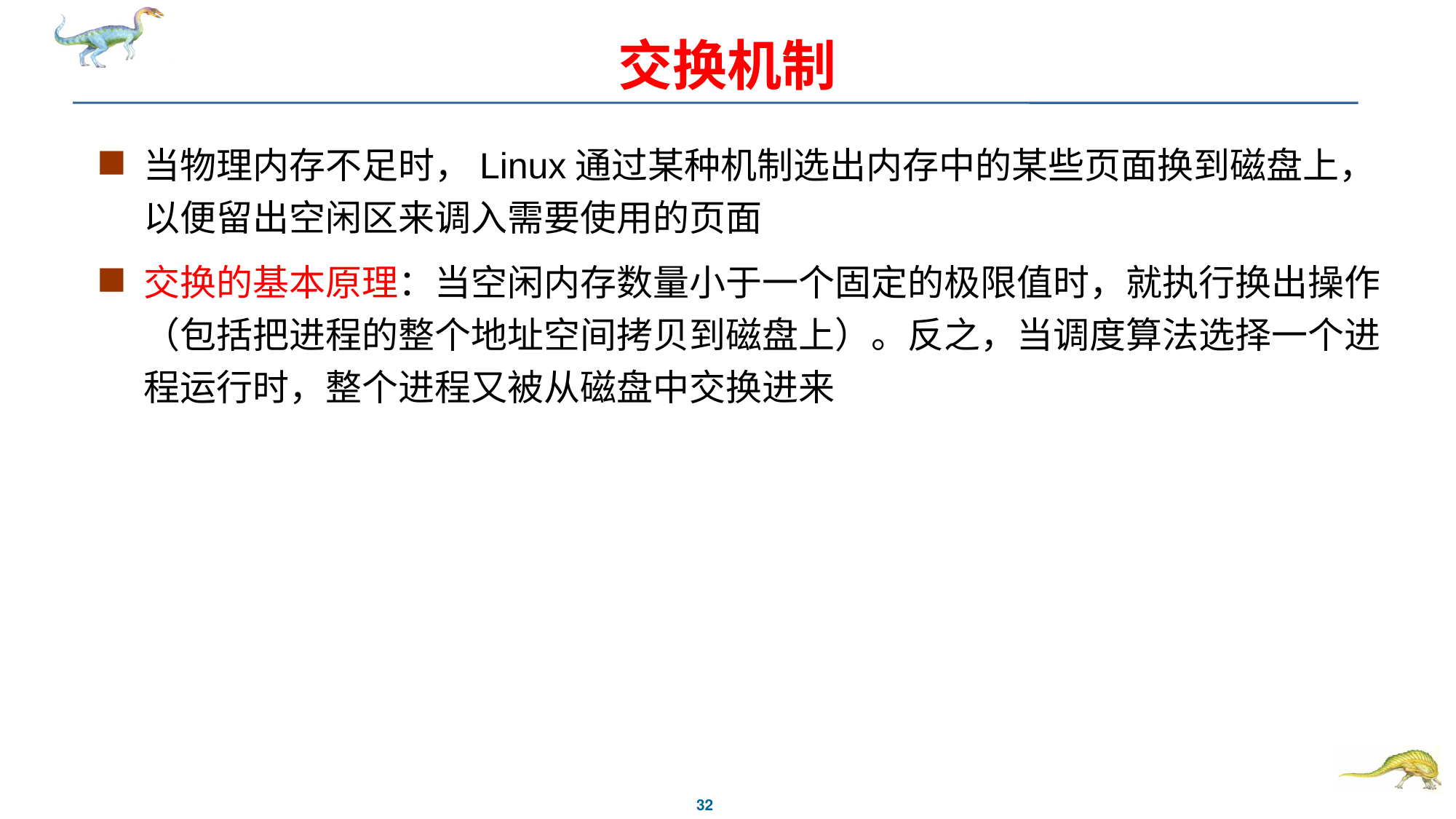

# 交换机制
当物理内存不足时，Linux通过某种机制选出内存中的某些页面换到磁盘上，以便留出空闲区来调入需要使用的页面
交换的基本原理：当空闲内存数量小于一个固定的极限值时，就执行换出操作（包括把进程的整个地址空间拷贝到磁盘上）。反之，当调度算法选择一个进程运行时，整个进程又被从磁盘中交换进来